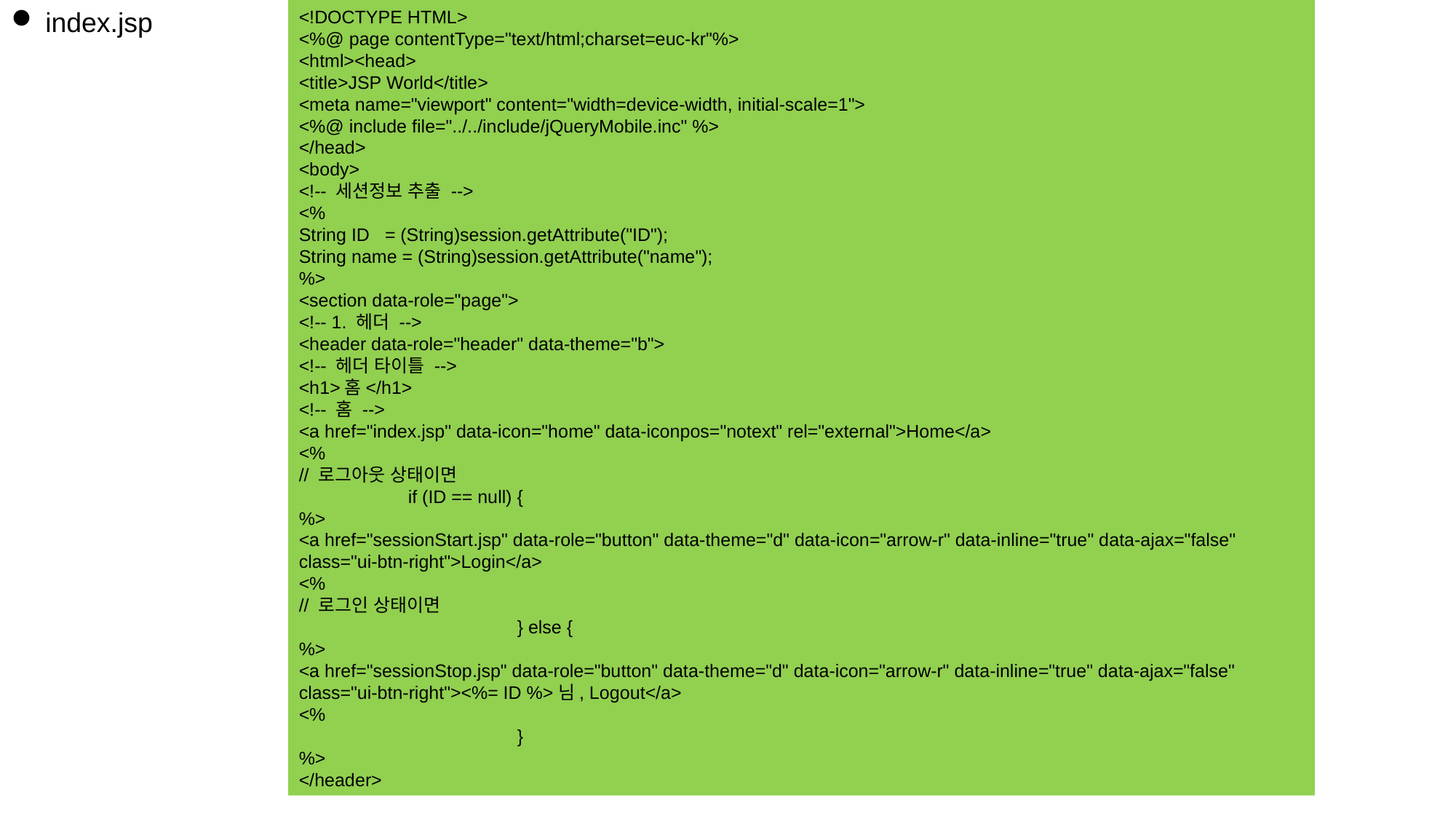

index.jsp
<!DOCTYPE HTML>
<%@ page contentType="text/html;charset=euc-kr"%>
<html><head>
<title>JSP World</title>
<meta name="viewport" content="width=device-width, initial-scale=1">
<%@ include file="../../include/jQueryMobile.inc" %>
</head>
<body>
<!-- 세션정보 추출 -->
<%
String ID   = (String)session.getAttribute("ID");
String name = (String)session.getAttribute("name");
%>
<section data-role="page">
<!-- 1. 헤더 -->
<header data-role="header" data-theme="b">
<!-- 헤더 타이틀 -->
<h1>홈</h1>
<!-- 홈 -->
<a href="index.jsp" data-icon="home" data-iconpos="notext" rel="external">Home</a>
<%
// 로그아웃 상태이면
	if (ID == null) {
%>
<a href="sessionStart.jsp" data-role="button" data-theme="d" data-icon="arrow-r" data-inline="true" data-ajax="false" class="ui-btn-right">Login</a>
<%
// 로그인 상태이면
		} else {
%>
<a href="sessionStop.jsp" data-role="button" data-theme="d" data-icon="arrow-r" data-inline="true" data-ajax="false" class="ui-btn-right"><%= ID %>님, Logout</a>
<%
		}
%>
</header>